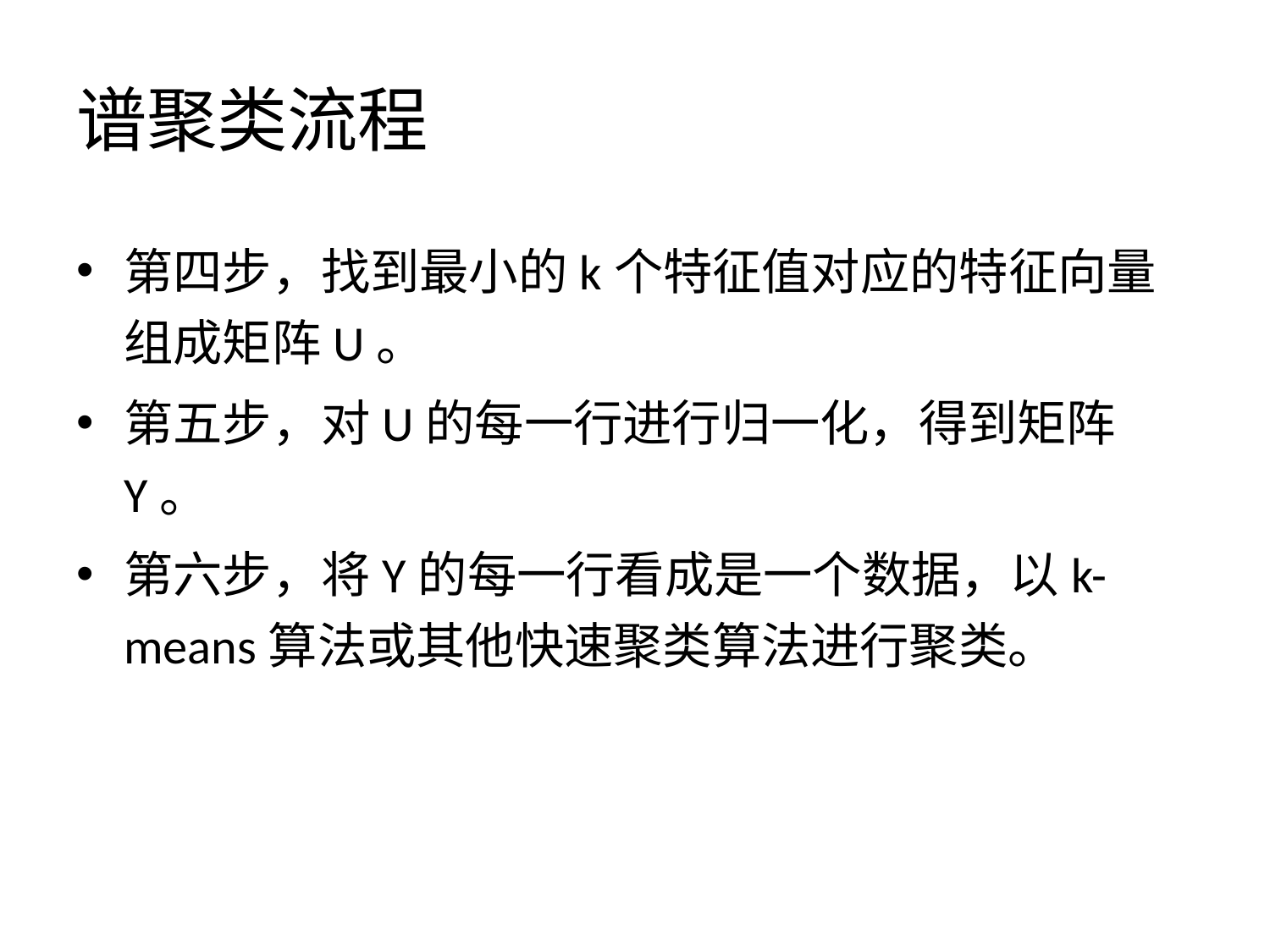

# 谱聚类流程
第四步，找到最小的k个特征值对应的特征向量组成矩阵U。
第五步，对U的每一行进行归一化，得到矩阵Y。
第六步，将Y的每一行看成是一个数据，以k-means算法或其他快速聚类算法进行聚类。